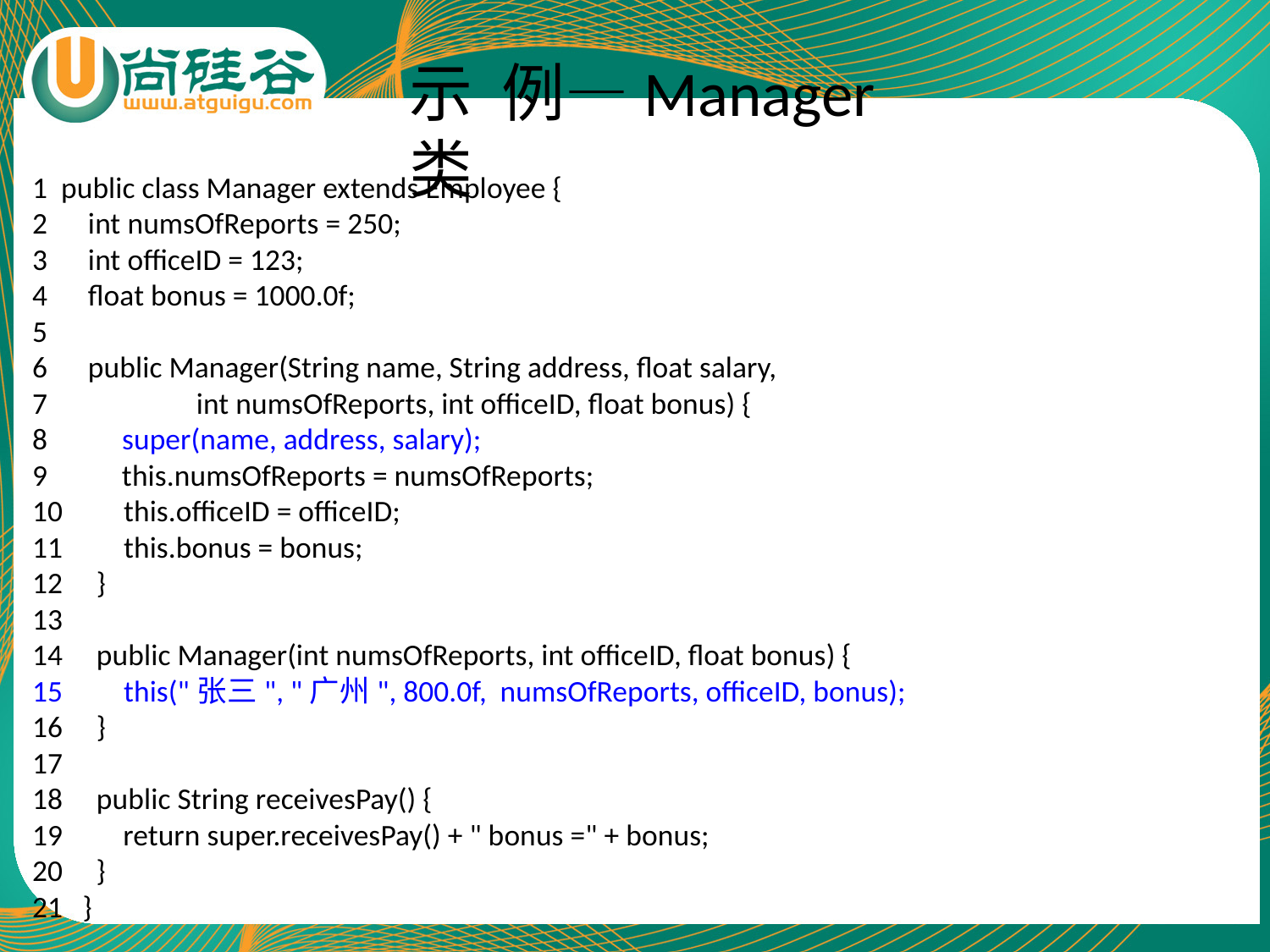

# 示  例—Manager类
1  public class Manager extends Employee {
2      int numsOfReports = 250;
3      int officeID = 123;
4      float bonus = 1000.0f;
5
6      public Manager(String name, String address, float salary,
7                      int numsOfReports, int officeID, float bonus) {
8           super(name, address, salary);
9           this.numsOfReports = numsOfReports;
10         this.officeID = officeID;
11         this.bonus = bonus;
12     }
13
14     public Manager(int numsOfReports, int officeID, float bonus) {
15         this("张三", "广州", 800.0f,  numsOfReports, officeID, bonus);
16     }
17
18     public String receivesPay() {
      return super.receivesPay() + " bonus =" + bonus;
  }
}